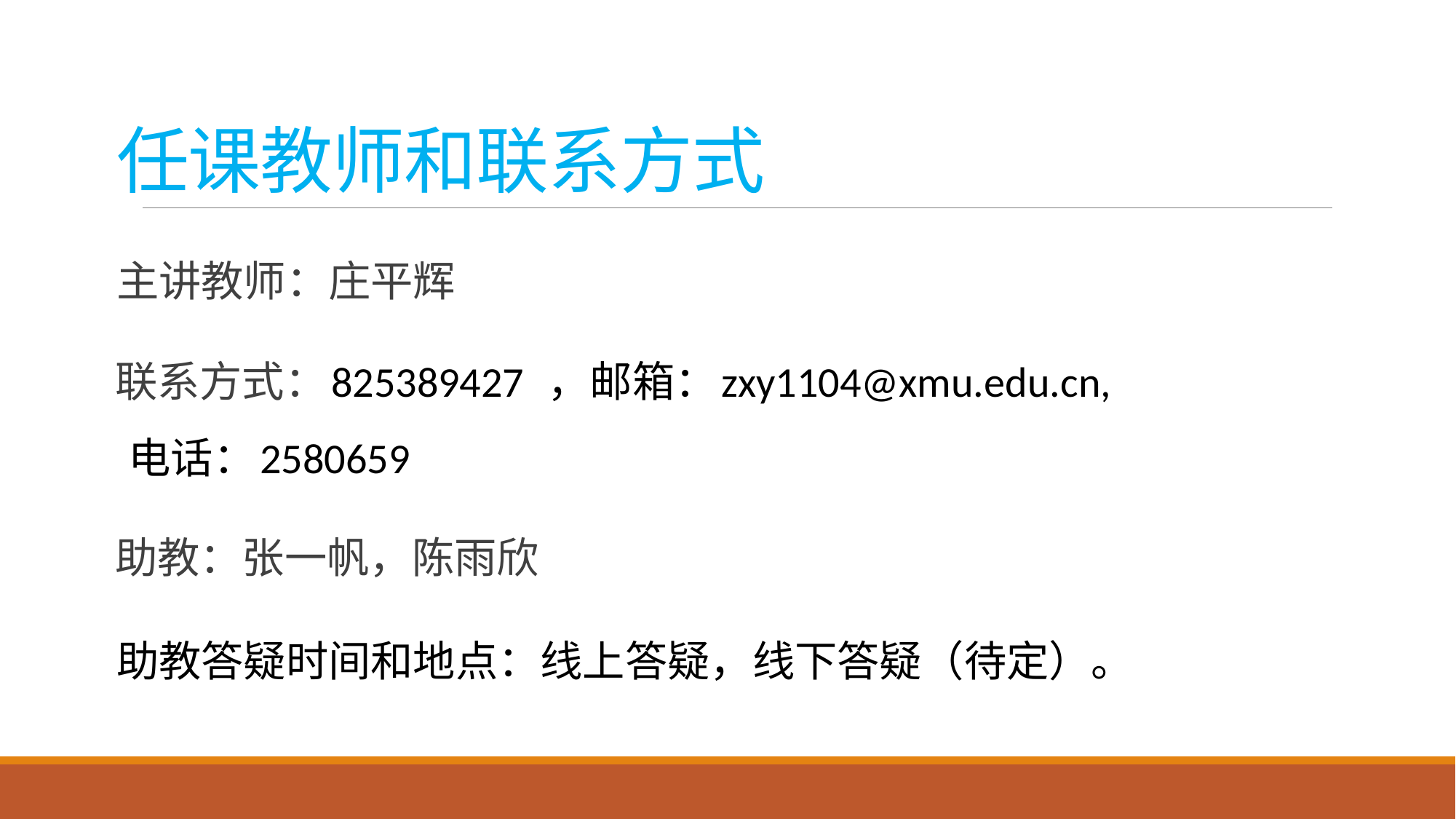

# 任课教师和联系方式
主讲教师：庄平辉
联系方式：825389427  ，邮箱：zxy1104@xmu.edu.cn,
 电话：2580659
助教：张一帆，陈雨欣
助教答疑时间和地点：线上答疑，线下答疑（待定）。